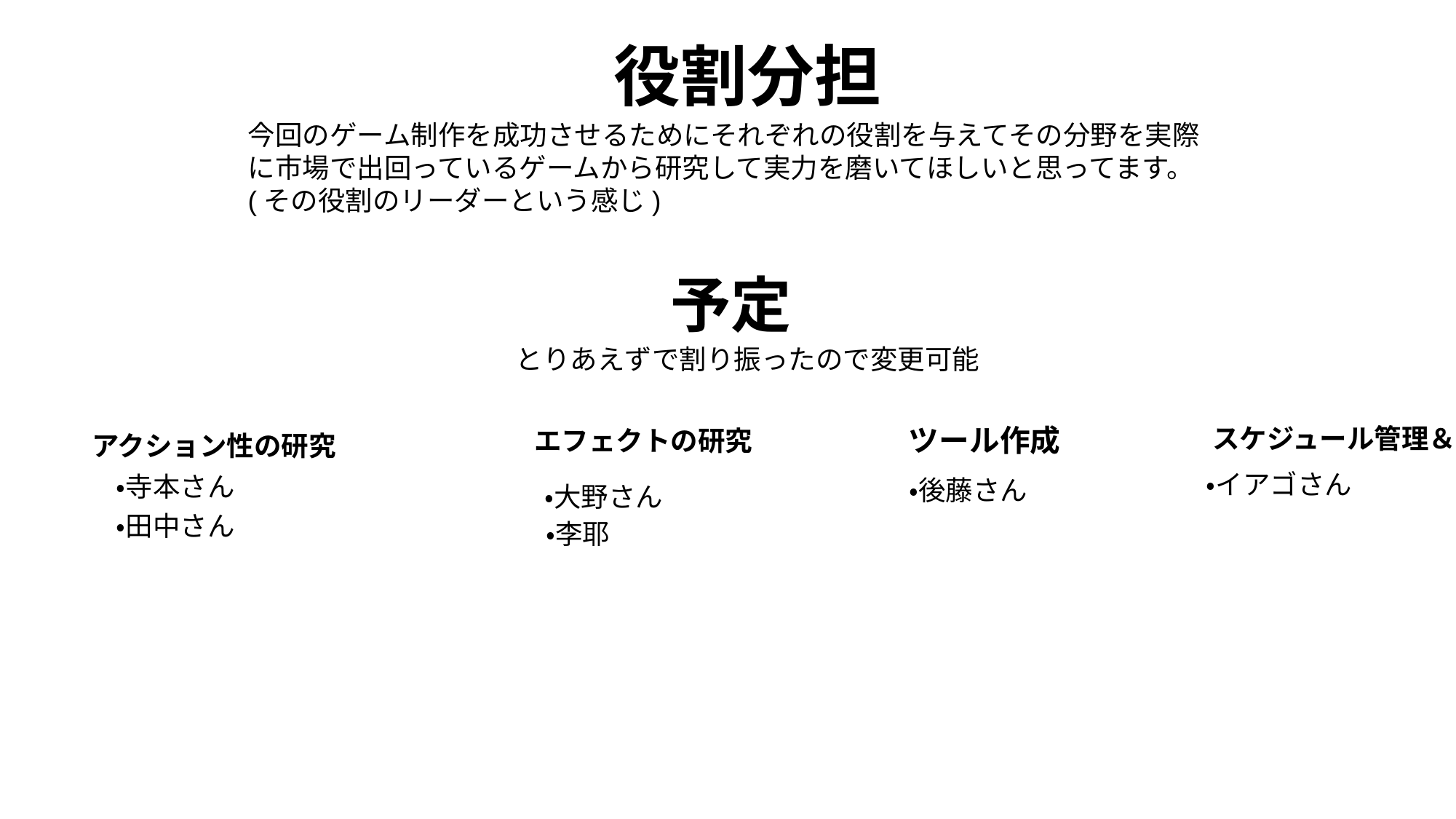

役割分担
今回のゲーム制作を成功させるためにそれぞれの役割を与えてその分野を実際に市場で出回っているゲームから研究して実力を磨いてほしいと思ってます。
(その役割のリーダーという感じ)

予定
とりあえずで割り振ったので変更可能
ツール作成
スケジュール管理＆ヘルプ
エフェクトの研究
アクション性の研究
・イアゴさん
・寺本さん
・後藤さん
・大野さん
・田中さん
・李耶